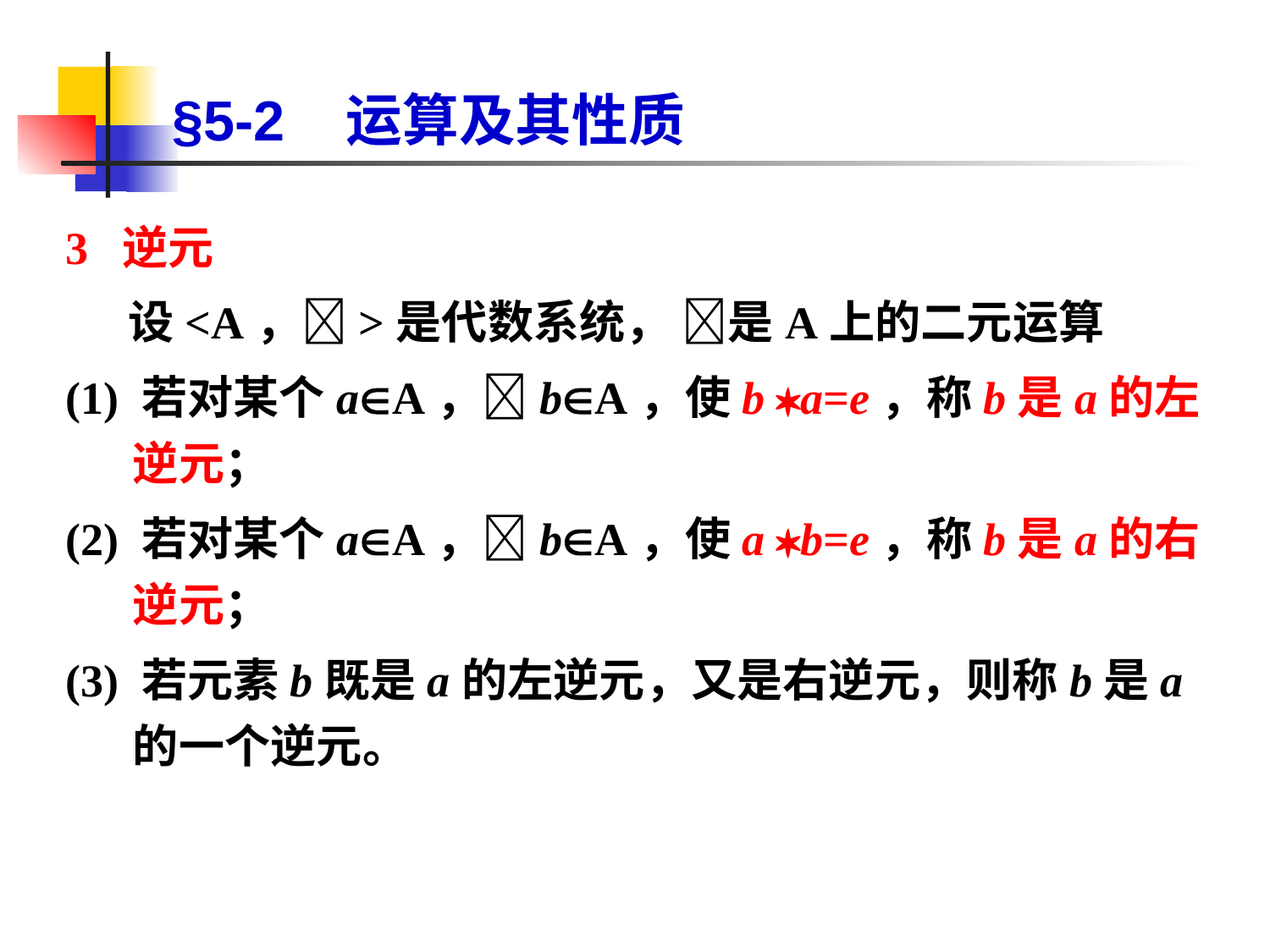

# §5-2   运算及其性质
3  逆元
     设<A，∗>是代数系统， ∗是A上的二元运算
(1) 若对某个a∈A，∃b∈A，使b ∗a=e，称b是a的左逆元；
(2) 若对某个a∈A，∃b∈A，使a ∗b=e，称b是a的右逆元；
(3) 若元素b既是a的左逆元，又是右逆元，则称b是a的一个逆元。
30